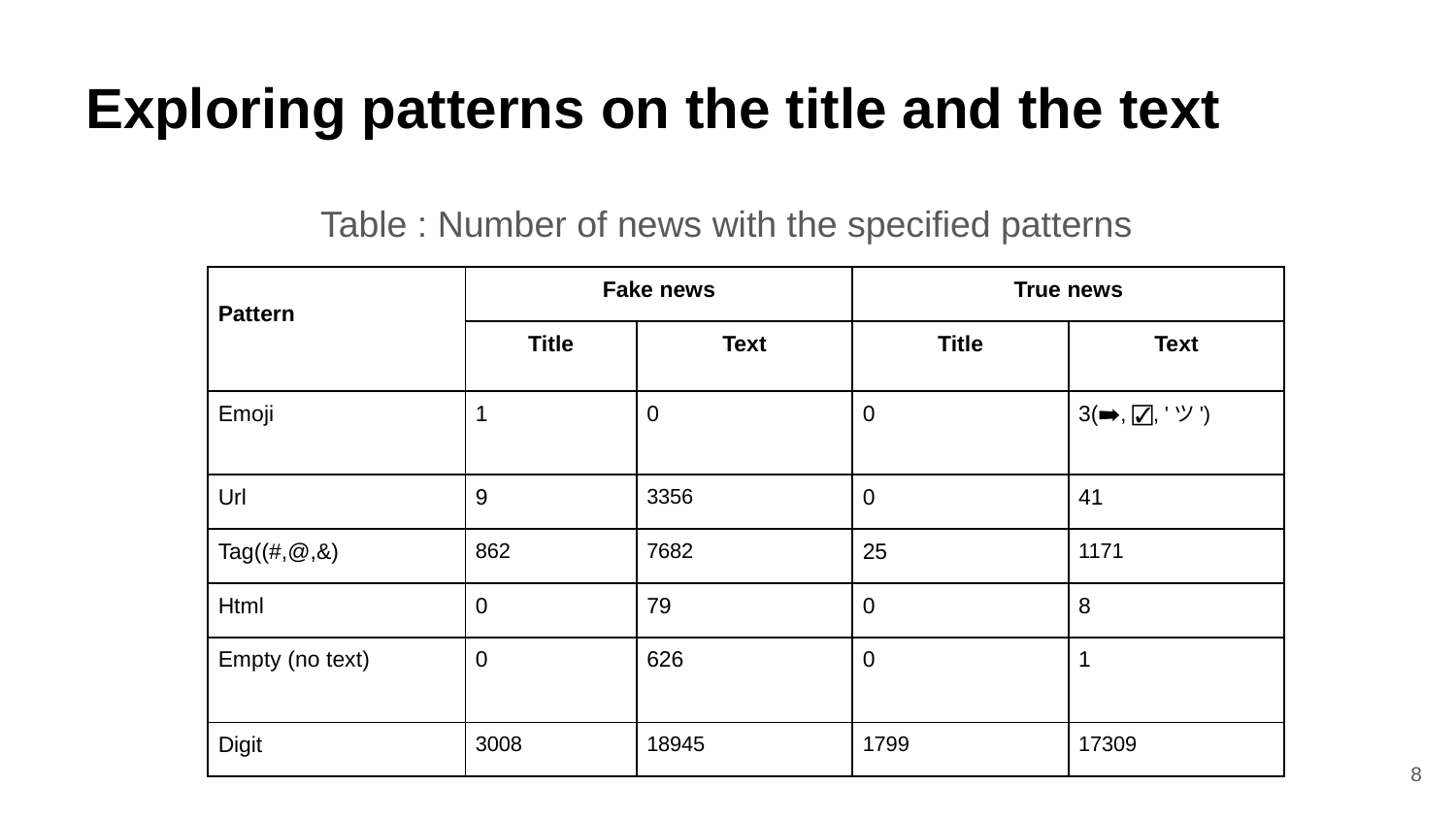

# Exploring patterns on the title and the text
Table : Number of news with the specified patterns
| Pattern | Fake news |  | True news |  |
| --- | --- | --- | --- | --- |
|  | Title | Text | Title | Text |
| Emoji | 1 | 0 | 0 | 3(➡️, ☑️, 'ツ') |
| Url | 9 | 3356 | 0 | 41 |
| Tag((#,@,&) | 862 | 7682 | 25 | 1171 |
| Html | 0 | 79 | 0 | 8 |
| Empty (no text) | 0 | 626 | 0 | 1 |
| Digit | 3008 | 18945 | 1799 | 17309 |
8